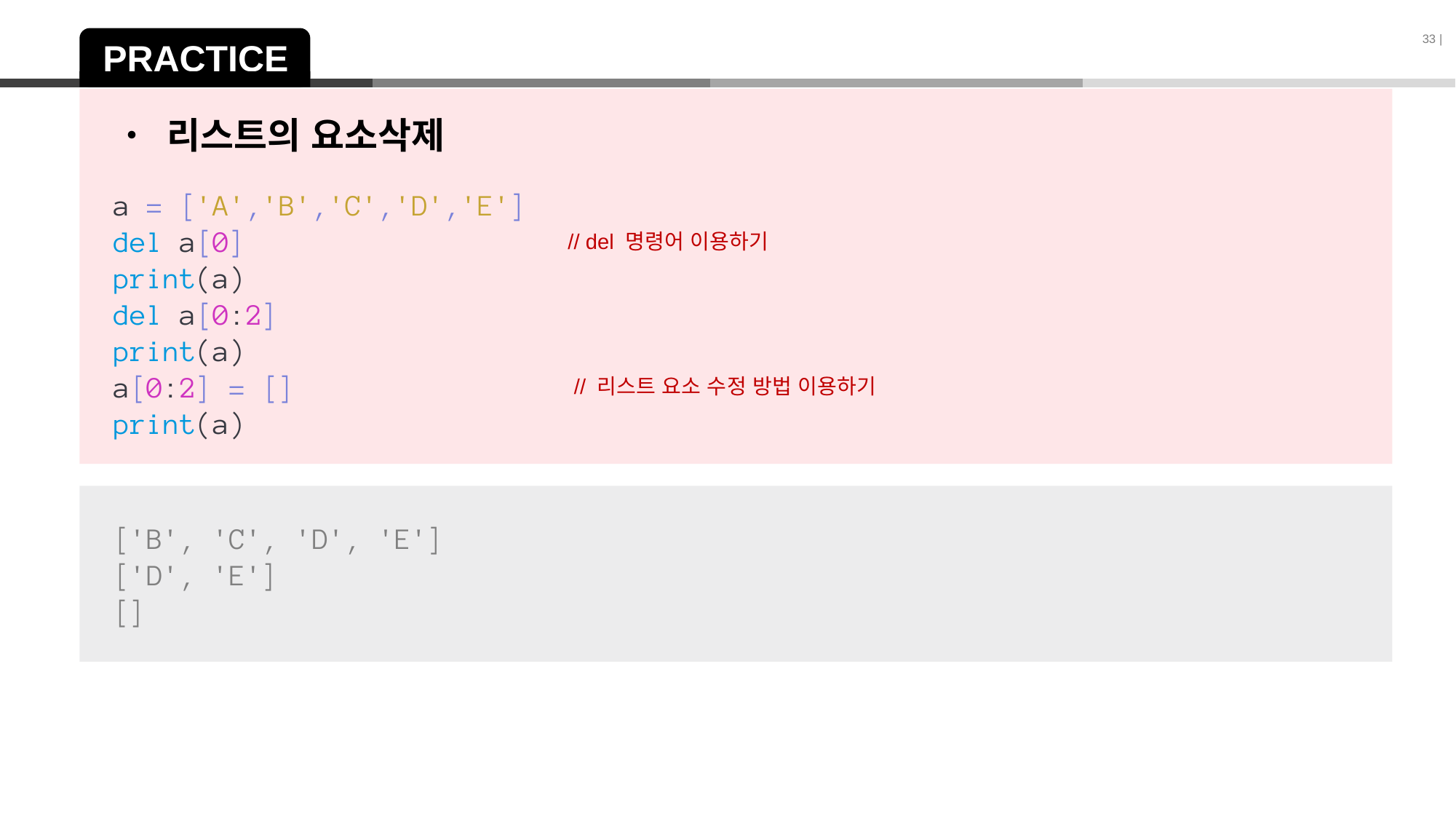

33 |

PRACTICE

• 리스트의 요소삭제

a = ['A','B','C','D','E']
del a[0]
print(a)
del a[0:2]
print(a)
a[0:2] = []
print(a)
// del 명령어 이용하기
// 리스트 요소 수정 방법 이용하기
['B', 'C', 'D', 'E']
['D', 'E']
[]